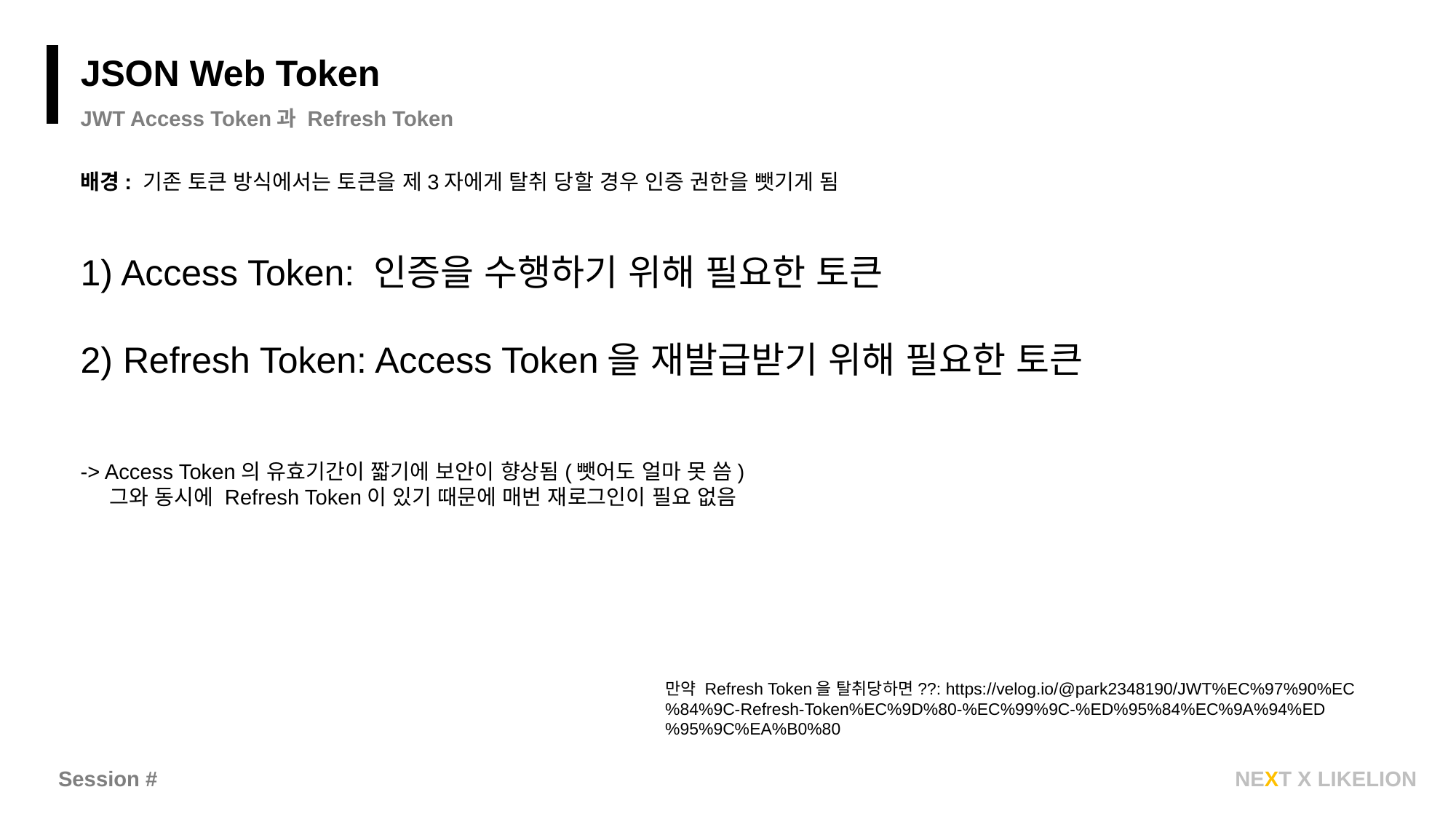

과제
JSON Web Token

JWT Access Token과 Refresh Token
배경: 기존 토큰 방식에서는 토큰을 제3자에게 탈취 당할 경우 인증 권한을 뺏기게 됨
1) Access Token: 인증을 수행하기 위해 필요한 토큰

2) Refresh Token: Access Token을 재발급받기 위해 필요한 토큰
-> Access Token의 유효기간이 짧기에 보안이 향상됨(뺏어도 얼마 못 씀)
    그와 동시에 Refresh Token이 있기 때문에 매번 재로그인이 필요 없음

만약 Refresh Token을 탈취당하면??: https://velog.io/@park2348190/JWT%EC%97%90%EC%84%9C-Refresh-Token%EC%9D%80-%EC%99%9C-%ED%95%84%EC%9A%94%ED%95%9C%EA%B0%80
Session #
NEXT X LIKELION